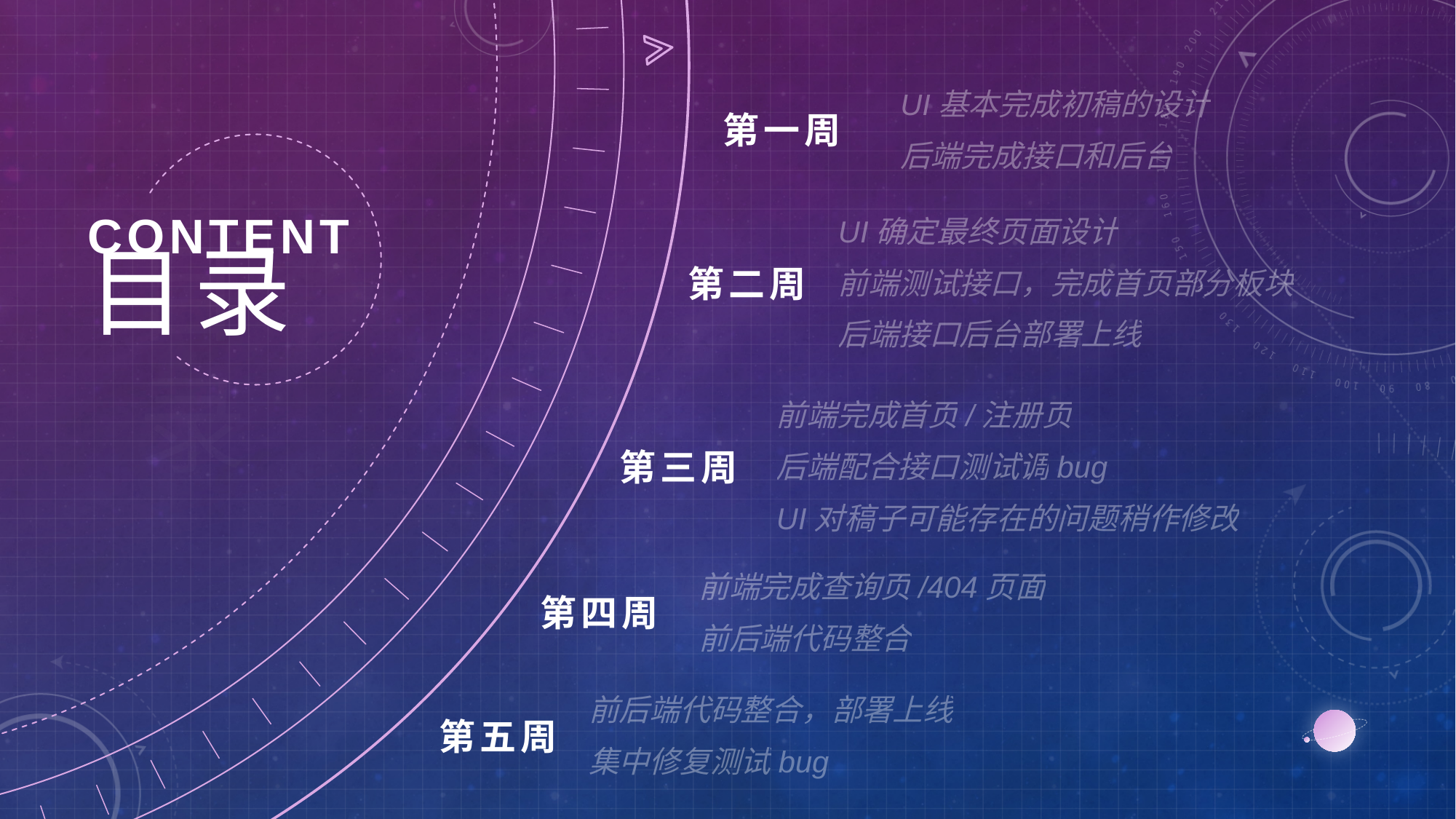

UI基本完成初稿的设计
后端完成接口和后台
第一周
UI确定最终页面设计
前端测试接口，完成首页部分板块
后端接口后台部署上线
第二周
前端完成首页/注册页
后端配合接口测试调bug
UI对稿子可能存在的问题稍作修改
第三周
前端完成查询页/404页面
前后端代码整合
第四周
前后端代码整合，部署上线
集中修复测试bug
第五周